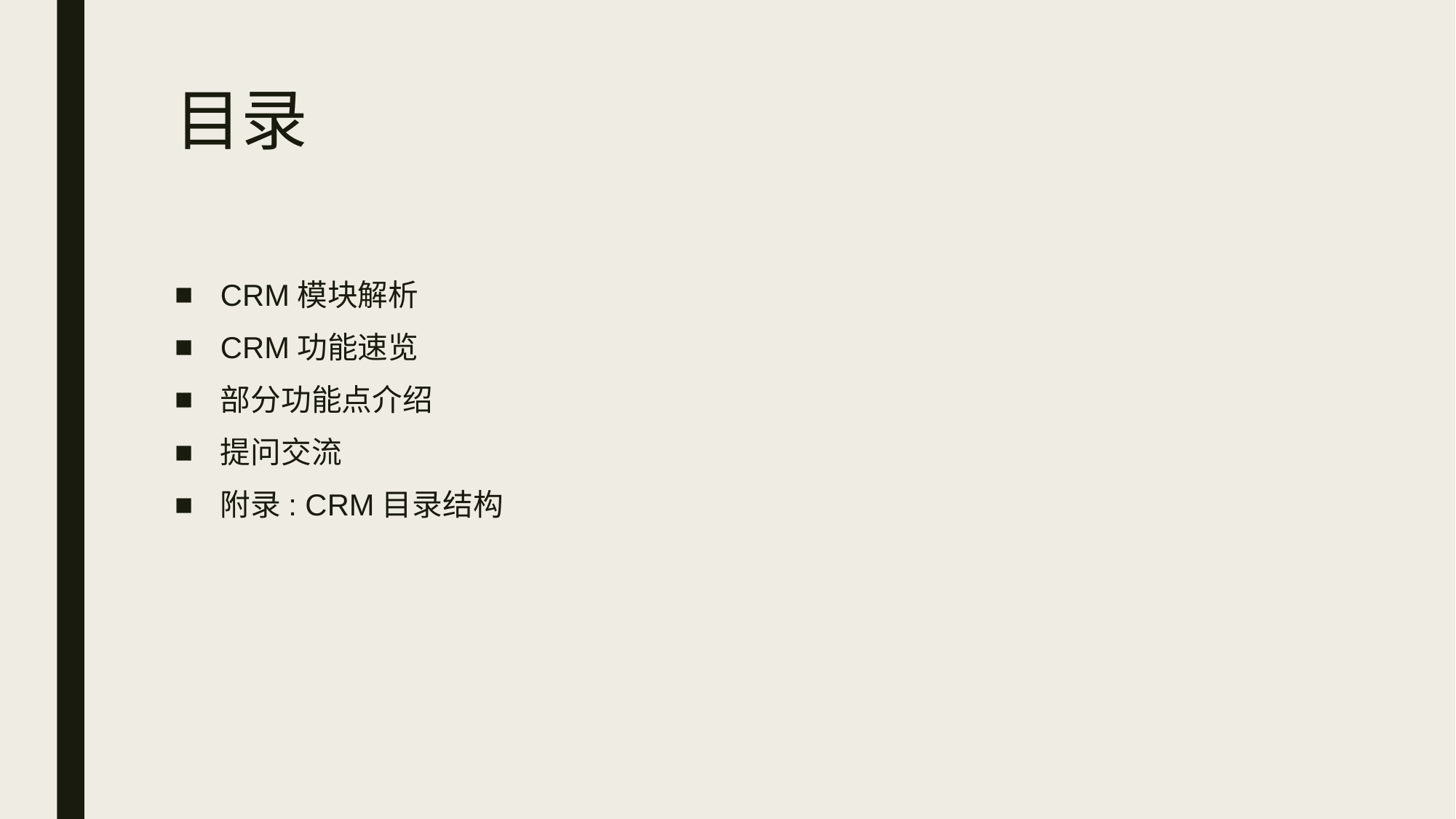

# 目录
CRM模块解析
CRM功能速览
部分功能点介绍
提问交流
附录: CRM目录结构